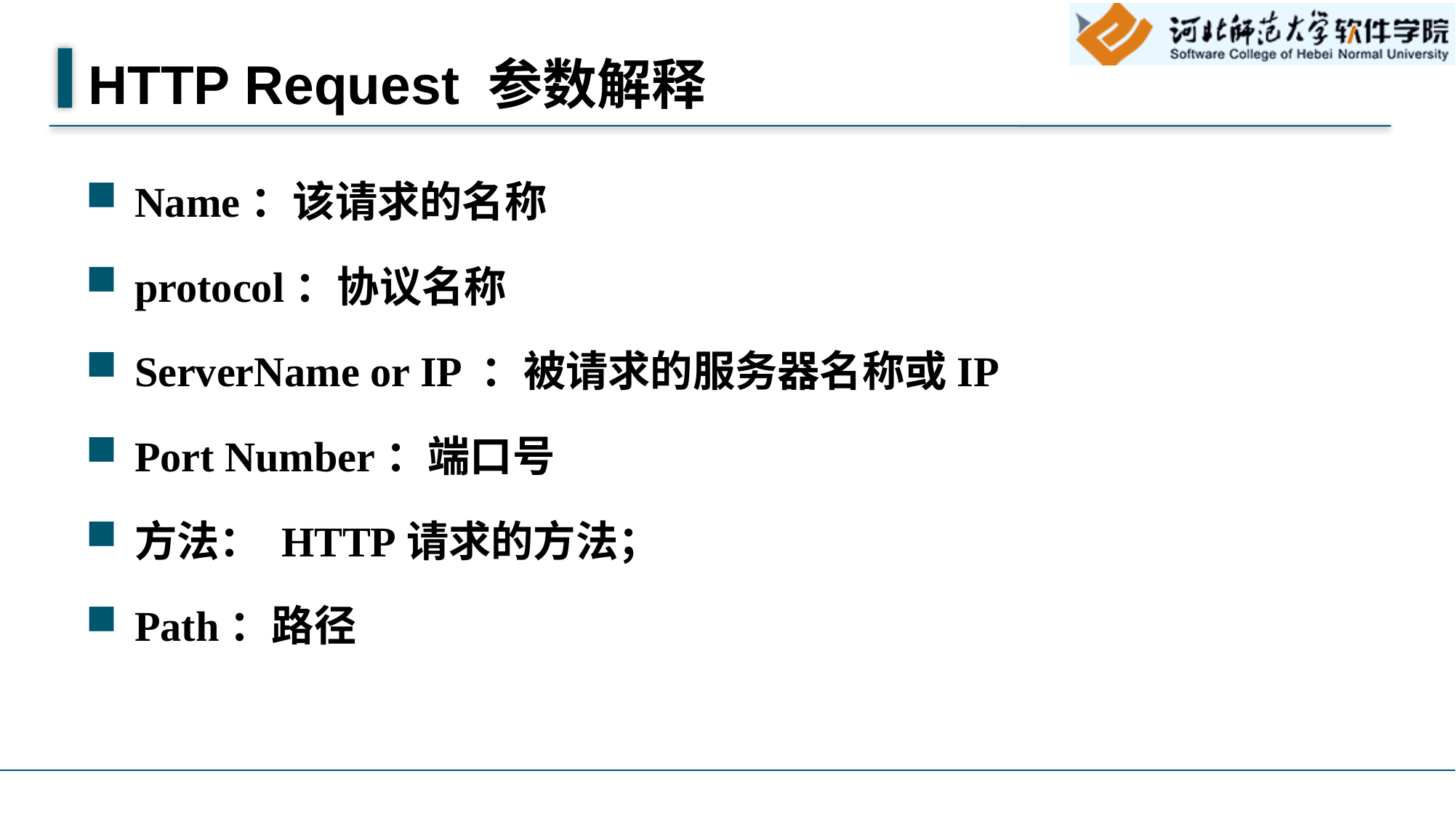

# HTTP Request 参数解释
Name：该请求的名称
protocol：协议名称
ServerName or IP ：被请求的服务器名称或IP
Port Number：端口号
方法： HTTP请求的方法；
Path：路径